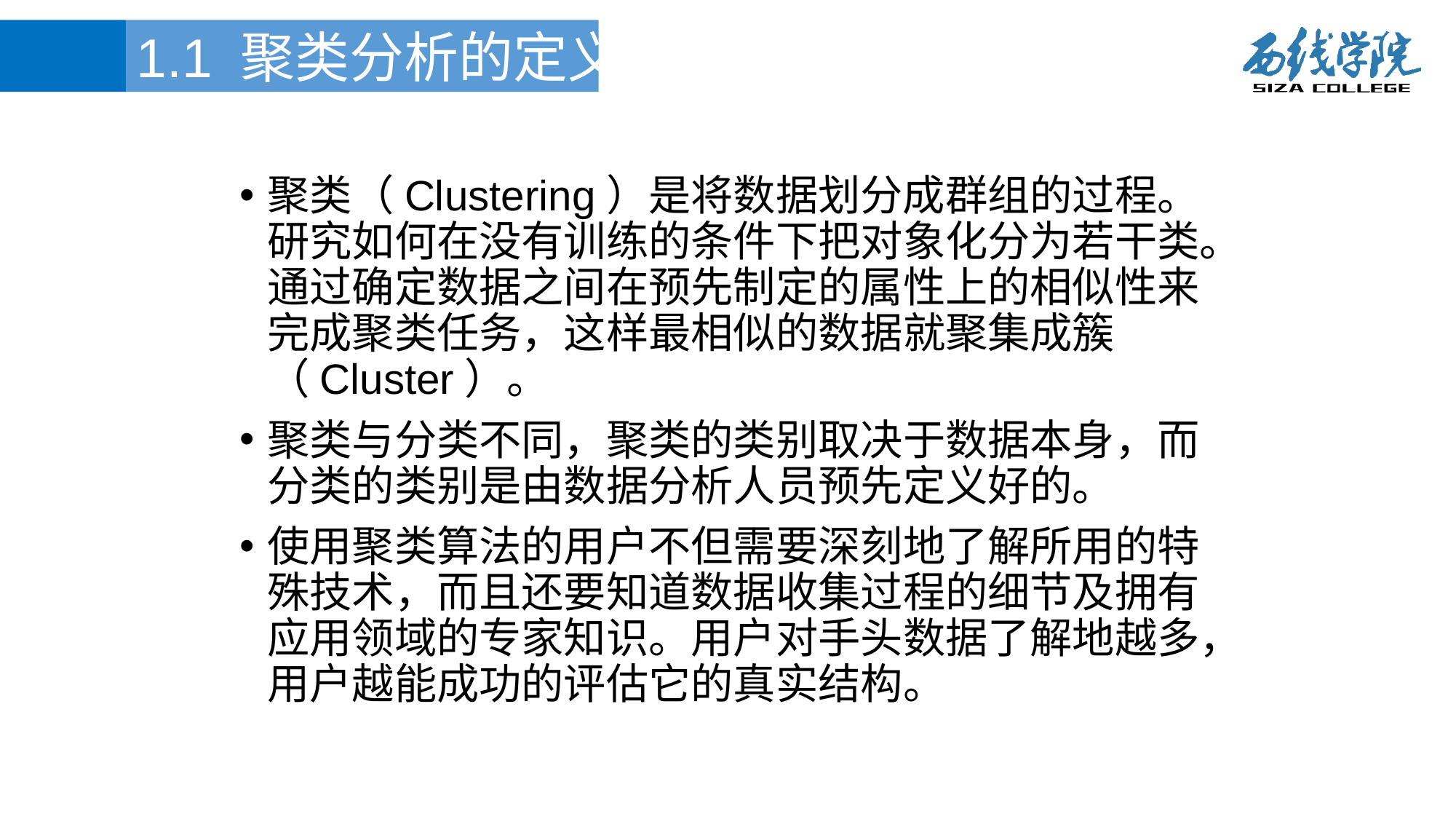

# 1.1 聚类分析的定义
聚类（Clustering）是将数据划分成群组的过程。研究如何在没有训练的条件下把对象化分为若干类。通过确定数据之间在预先制定的属性上的相似性来完成聚类任务，这样最相似的数据就聚集成簇（Cluster）。
聚类与分类不同，聚类的类别取决于数据本身，而分类的类别是由数据分析人员预先定义好的。
使用聚类算法的用户不但需要深刻地了解所用的特殊技术，而且还要知道数据收集过程的细节及拥有应用领域的专家知识。用户对手头数据了解地越多，用户越能成功的评估它的真实结构。